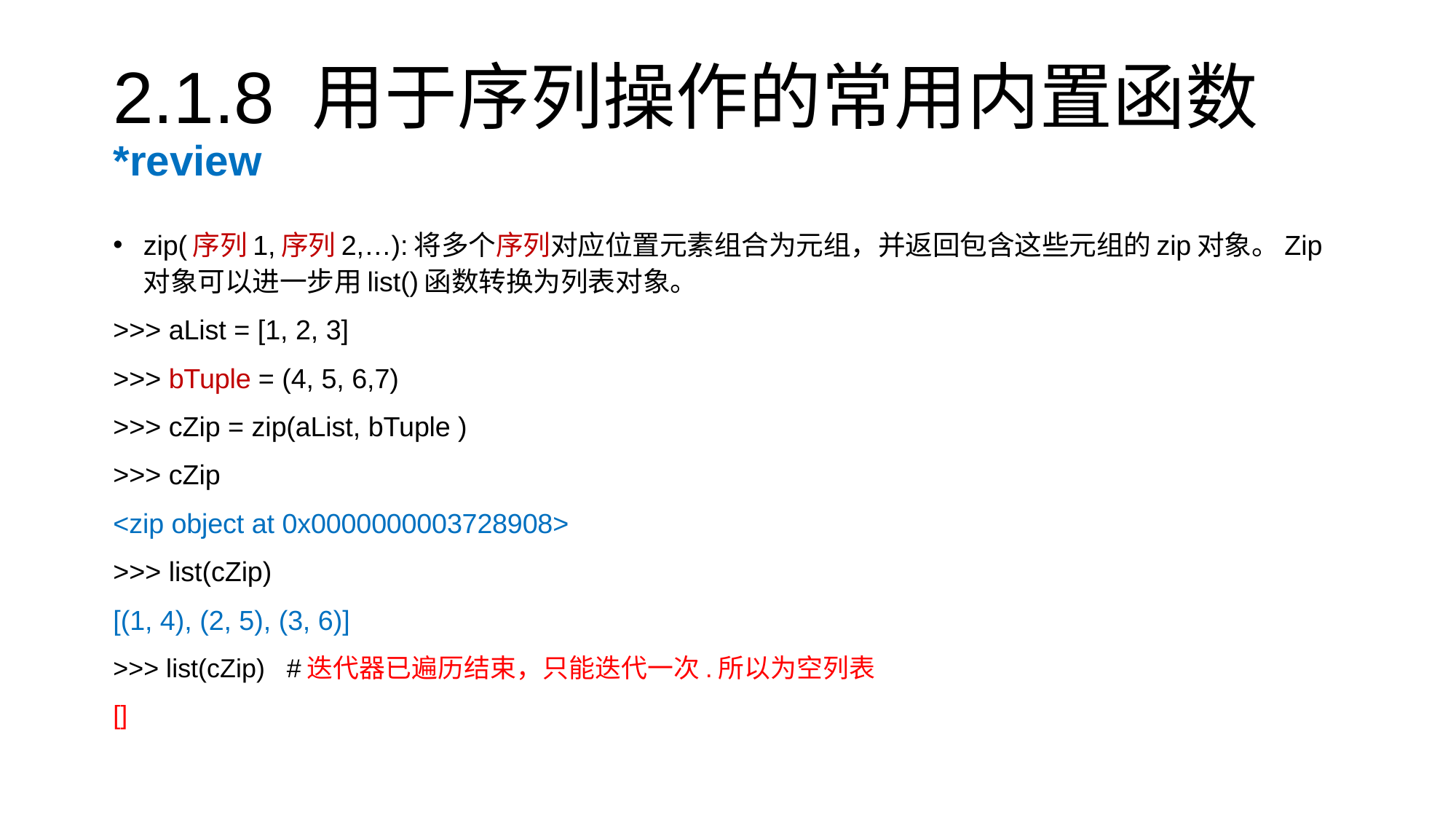

# 2.1.8 用于序列操作的常用内置函数 *review
zip(序列1,序列2,…):将多个序列对应位置元素组合为元组，并返回包含这些元组的zip对象。Zip对象可以进一步用list()函数转换为列表对象。
>>> aList = [1, 2, 3]
>>> bTuple = (4, 5, 6,7)
>>> cZip = zip(aList, bTuple )
>>> cZip
<zip object at 0x0000000003728908>
>>> list(cZip)
[(1, 4), (2, 5), (3, 6)]
>>> list(cZip)   #迭代器已遍历结束，只能迭代一次.所以为空列表
[]